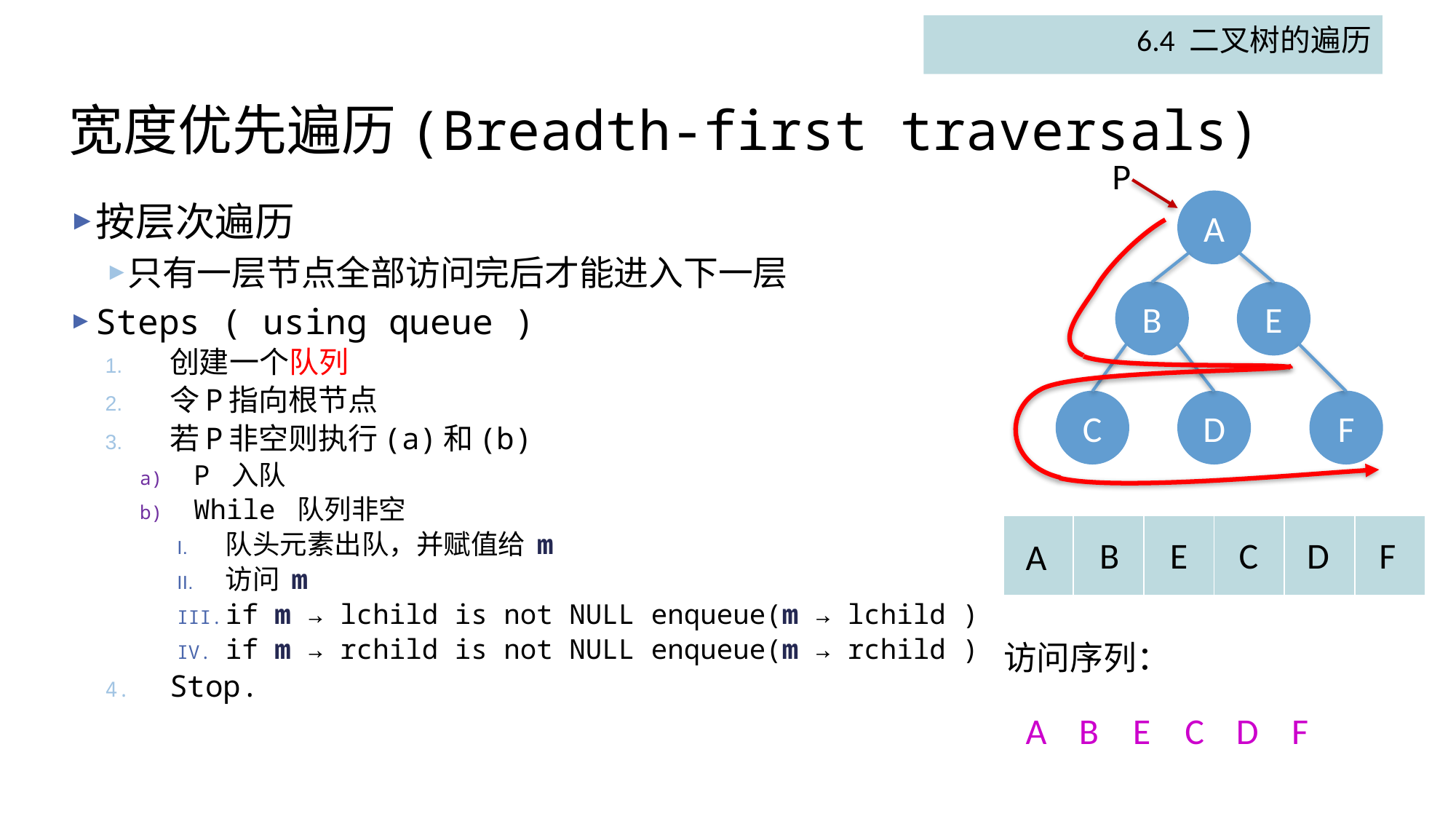

6.4 二叉树的遍历
# 宽度优先遍历(Breadth-first traversals)
P

按层次遍历
只有一层节点全部访问完后才能进入下一层
Steps ( using queue )
创建一个队列
令P指向根节点
若P非空则执行(a)和(b)
P 入队
While 队列非空
队头元素出队，并赋值给 m
访问 m
if m → lchild is not NULL enqueue(m → lchild )
if m → rchild is not NULL enqueue(m → rchild )
Stop.
A
B
E
C
D
F

|  |  |  |  |  |  |
| --- | --- | --- | --- | --- | --- |
B
E
C
D
F
A
访问序列：
A
B
E
C
D
F